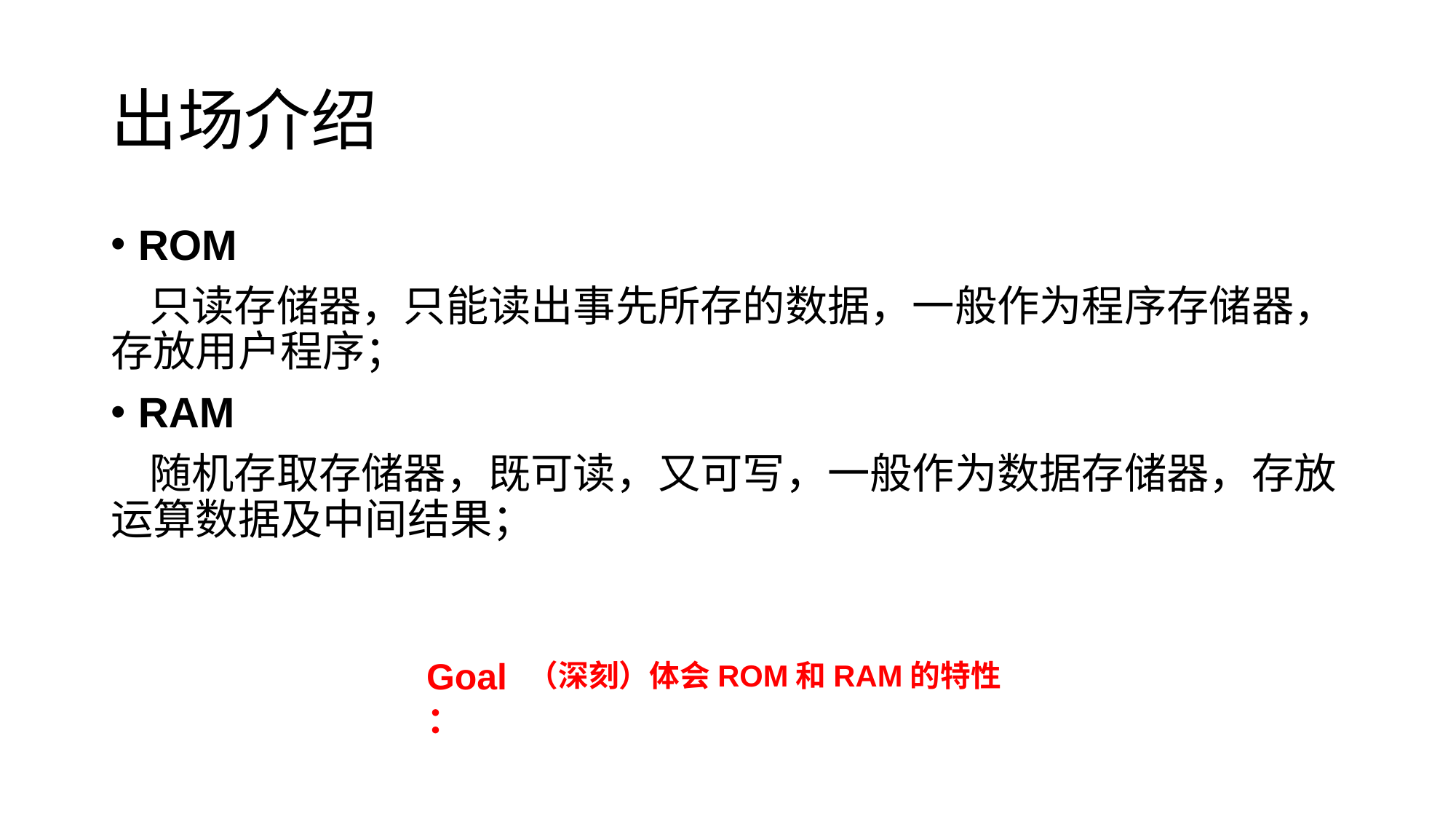

# 出场介绍
ROM
   只读存储器，只能读出事先所存的数据，一般作为程序存储器，存放用户程序；
RAM
   随机存取存储器，既可读，又可写，一般作为数据存储器，存放运算数据及中间结果；
Goal：
（深刻）体会ROM和RAM的特性